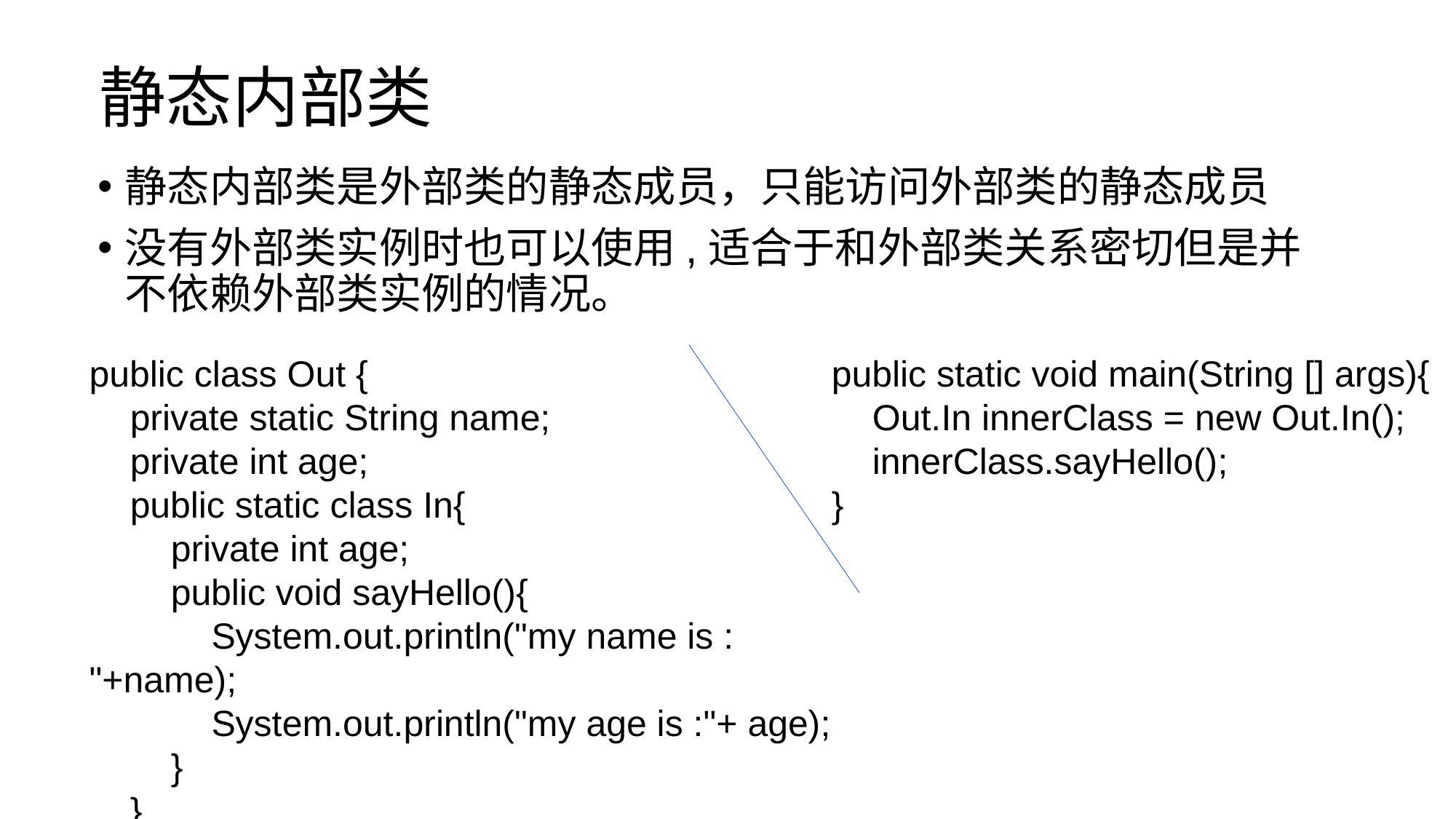

# 静态内部类
静态内部类是外部类的静态成员，只能访问外部类的静态成员
没有外部类实例时也可以使用,适合于和外部类关系密切但是并不依赖外部类实例的情况。

public class Out {
    private static String name;
    private int age;
    public static class In{
        private int age;
        public void sayHello(){
            System.out.println("my name is : "+name);
            System.out.println("my age is :"+ age);
        }
    }
}
public static void main(String [] args){
    Out.In innerClass = new Out.In();
    innerClass.sayHello();
}